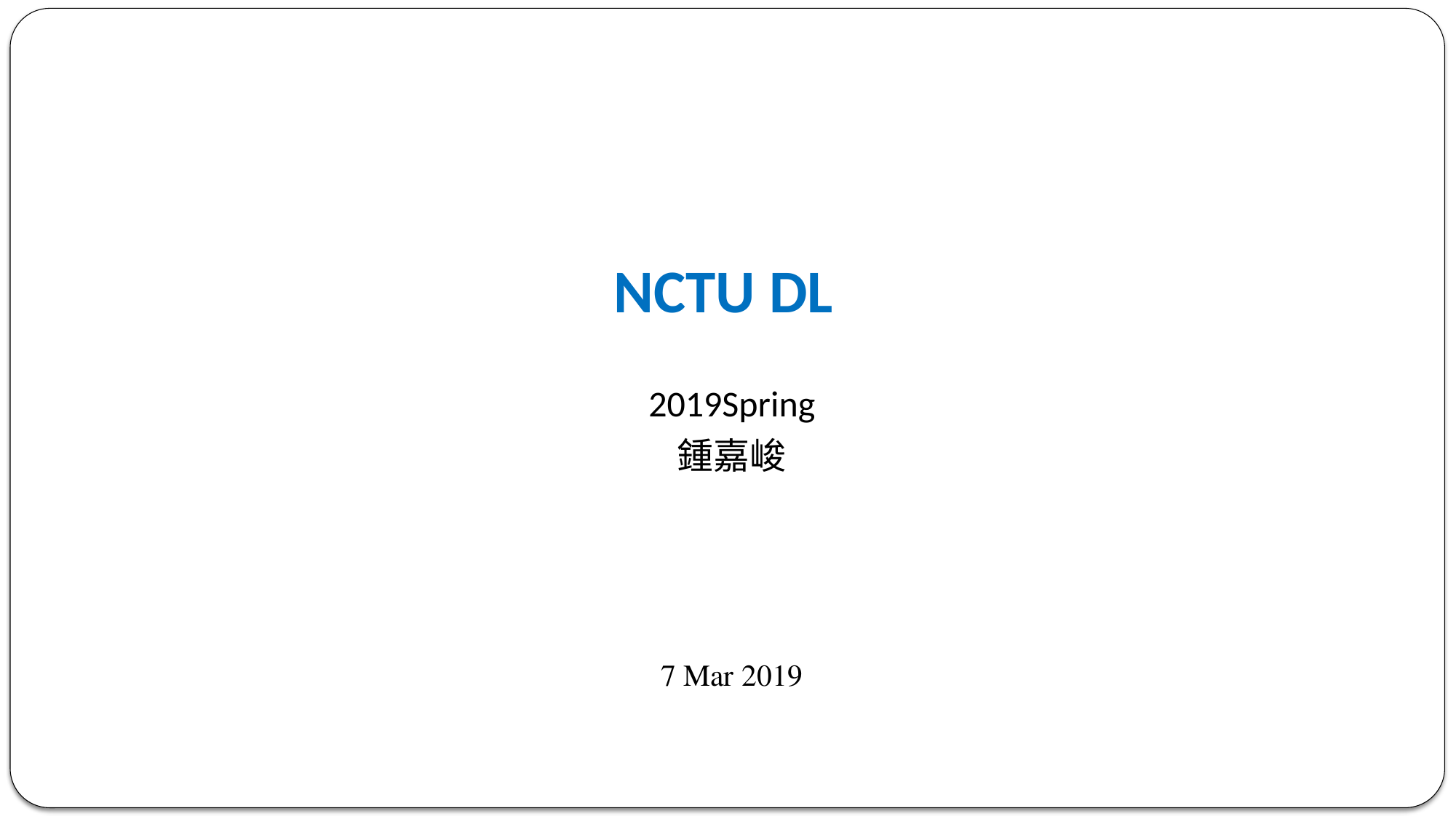

# NCTU DL
2019Spring
鍾嘉峻
7 Mar 2019